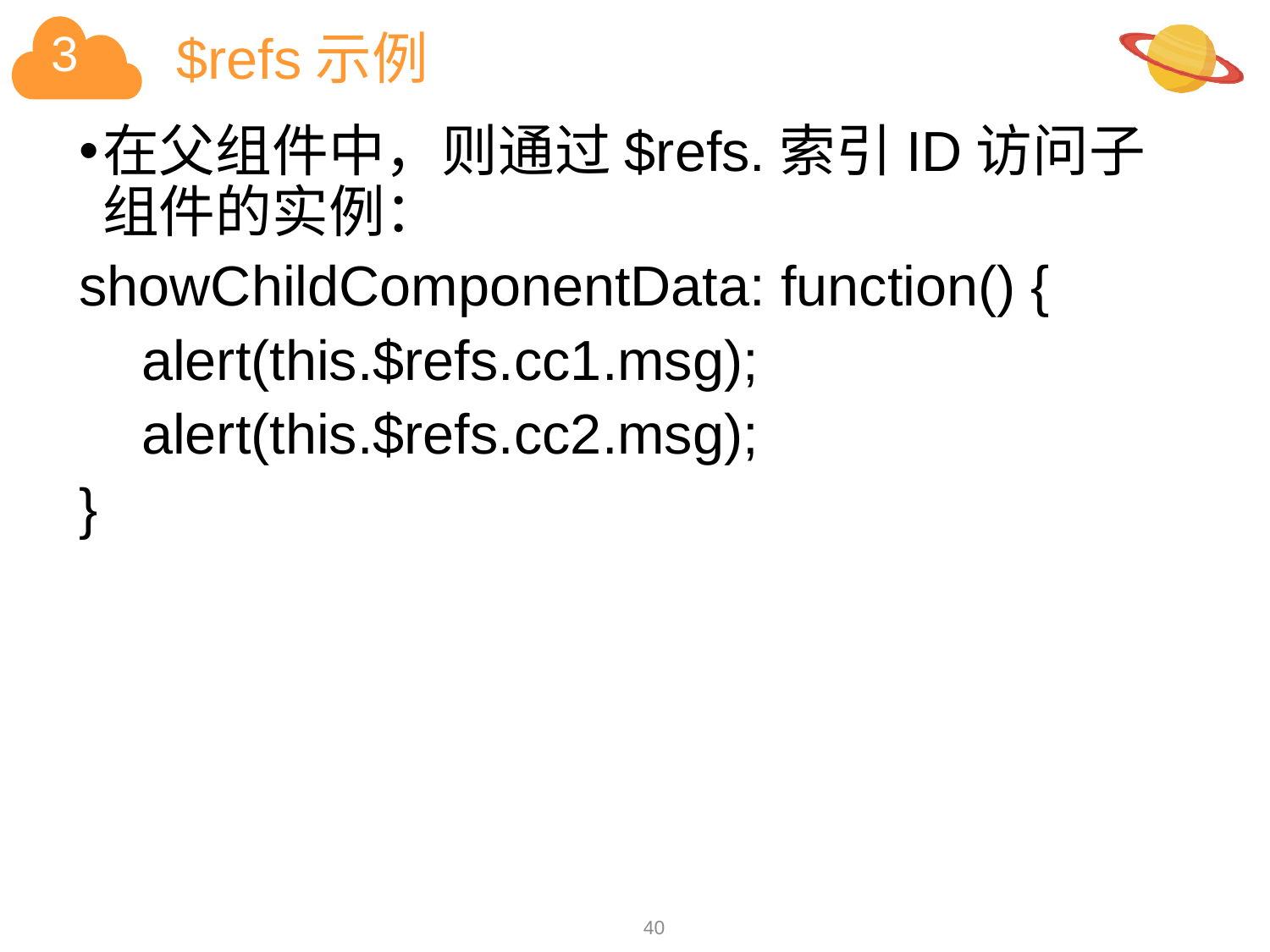

# $refs示例
在父组件中，则通过$refs.索引ID访问子组件的实例：
showChildComponentData: function() {
    alert(this.$refs.cc1.msg);
    alert(this.$refs.cc2.msg);
}
40